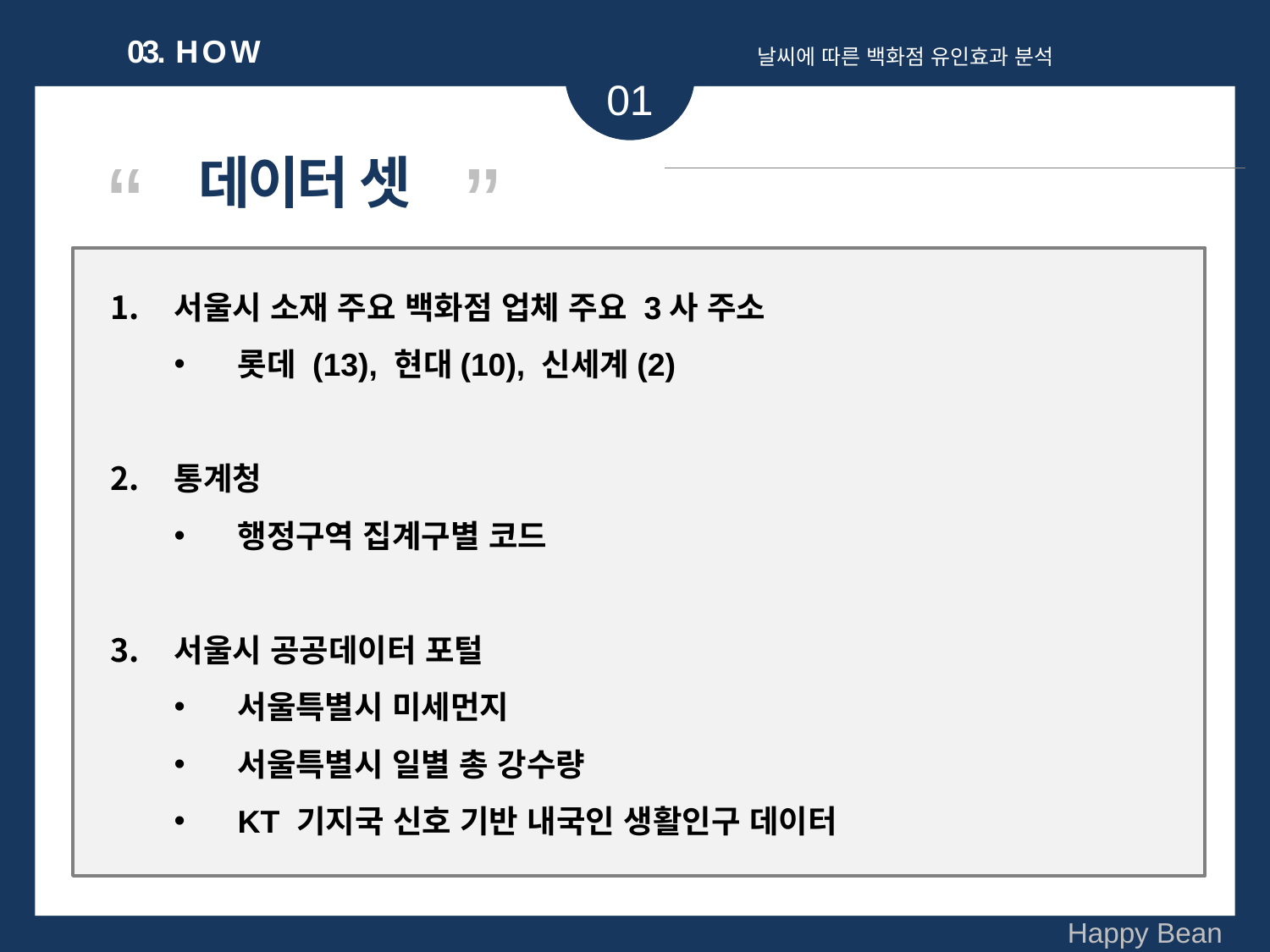

| 서울시 주요 3사 백화점 |
| --- |
| 롯데(13개), 현대(10개), 신세계(2개) |

03.  H O W
날씨에 따른 백화점 유인효과 분석
01

“           ”
데이터 셋

서울시 소재 주요 백화점 업체 주요 3사 주소
롯데 (13), 현대(10), 신세계(2)

통계청
행정구역 집계구별 코드

서울시 공공데이터 포털
서울특별시 미세먼지
서울특별시 일별 총 강수량
KT 기지국 신호 기반 내국인 생활인구 데이터
Happy Bean
| 서울시 공공데이터 |
| --- |
| KT 기지국 신호 기반 서울시 생활인구 데이터 |
| 서울특별시 일별 총 강수량 |
| 서울특별시 미세먼지 |
| 통계청 |
| --- |
| 집계구(행정구역) 코드 |